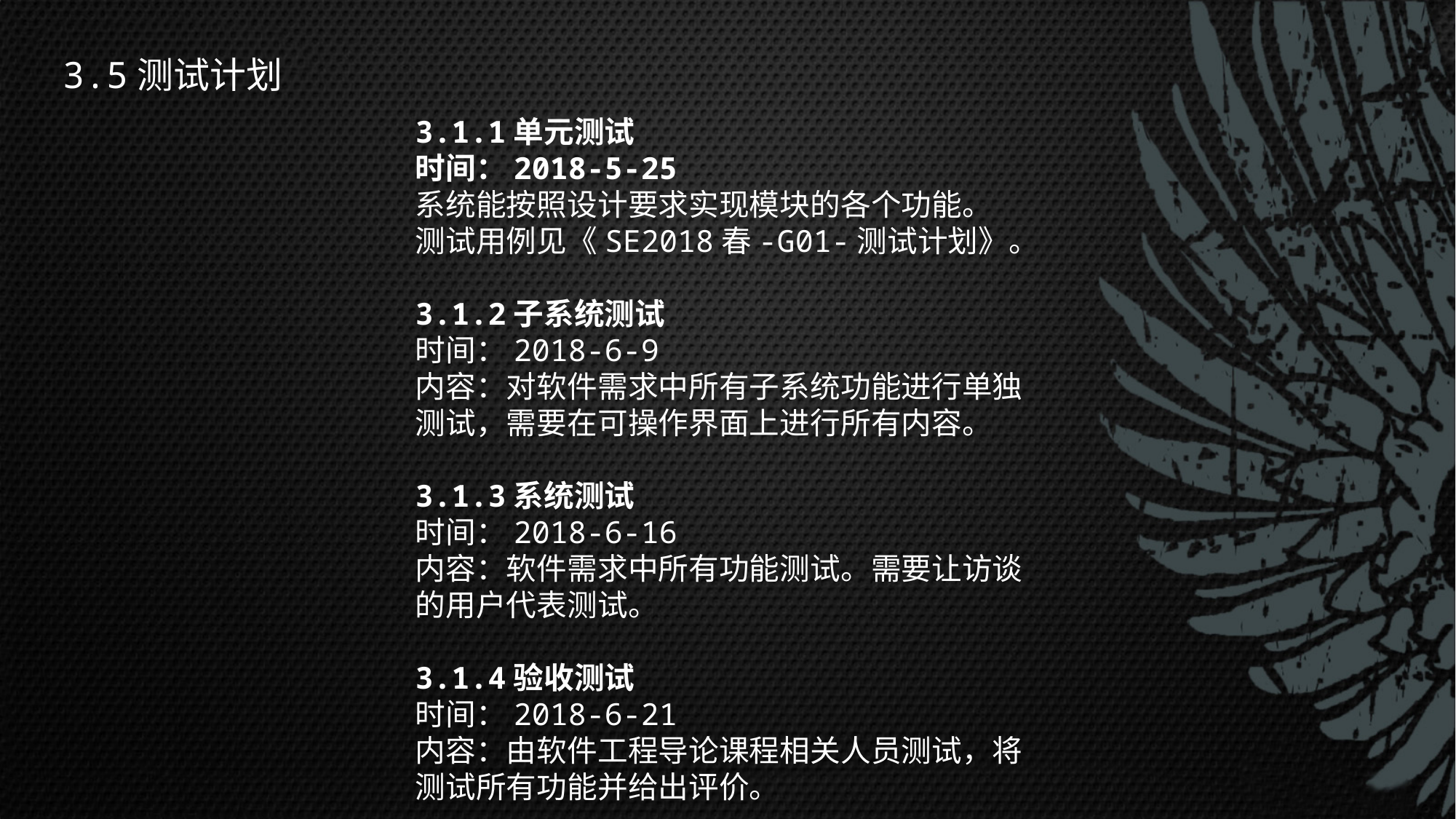

3.5测试计划
3.1.1单元测试
时间：2018-5-25
系统能按照设计要求实现模块的各个功能。
测试用例见《SE2018春-G01-测试计划》。

3.1.2子系统测试
时间：2018-6-9
内容：对软件需求中所有子系统功能进行单独测试，需要在可操作界面上进行所有内容。

3.1.3系统测试
时间：2018-6-16
内容：软件需求中所有功能测试。需要让访谈的用户代表测试。

3.1.4验收测试
时间：2018-6-21
内容：由软件工程导论课程相关人员测试，将测试所有功能并给出评价。